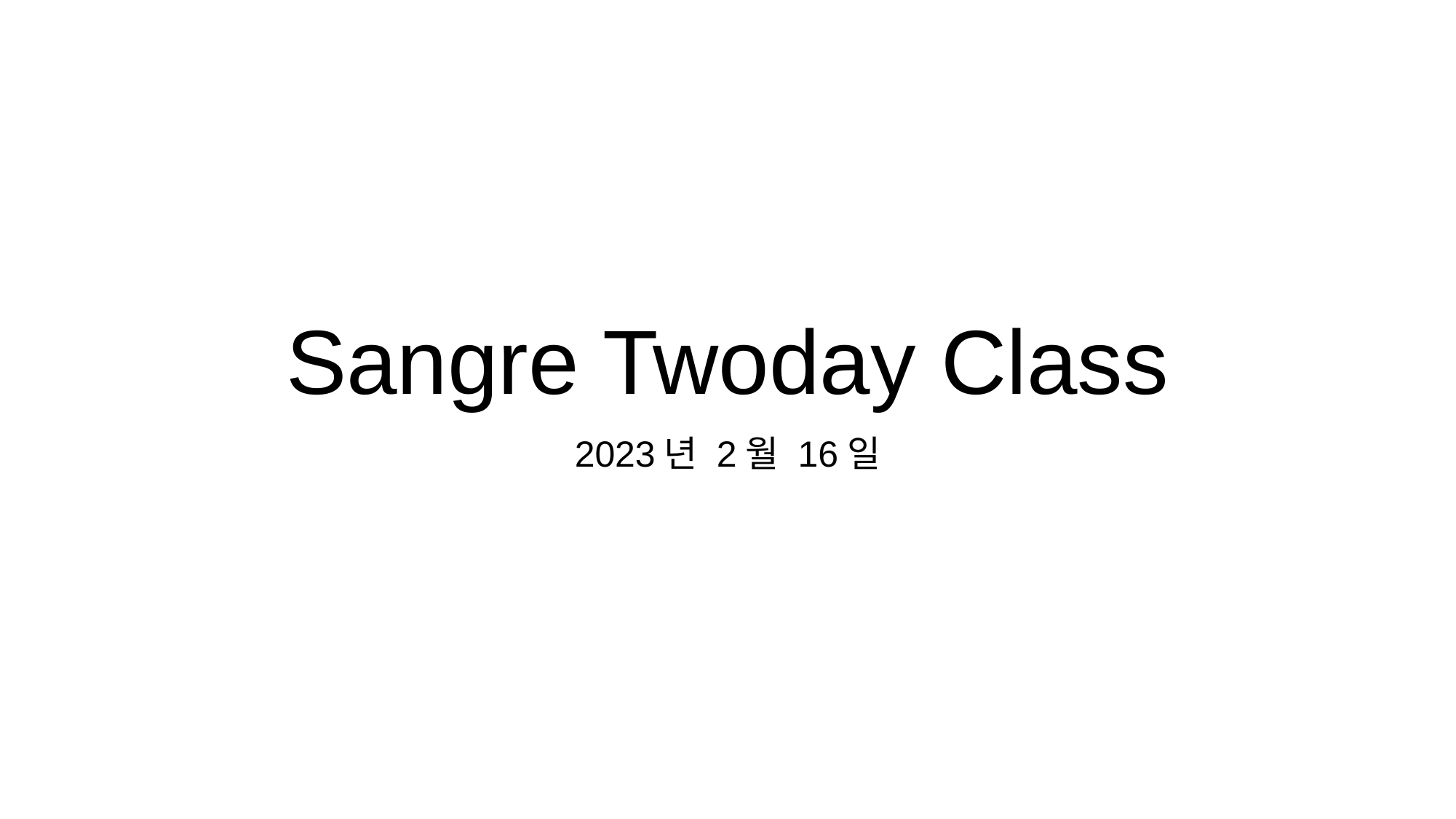

# Sangre Twoday Class
2023년 2월 16일